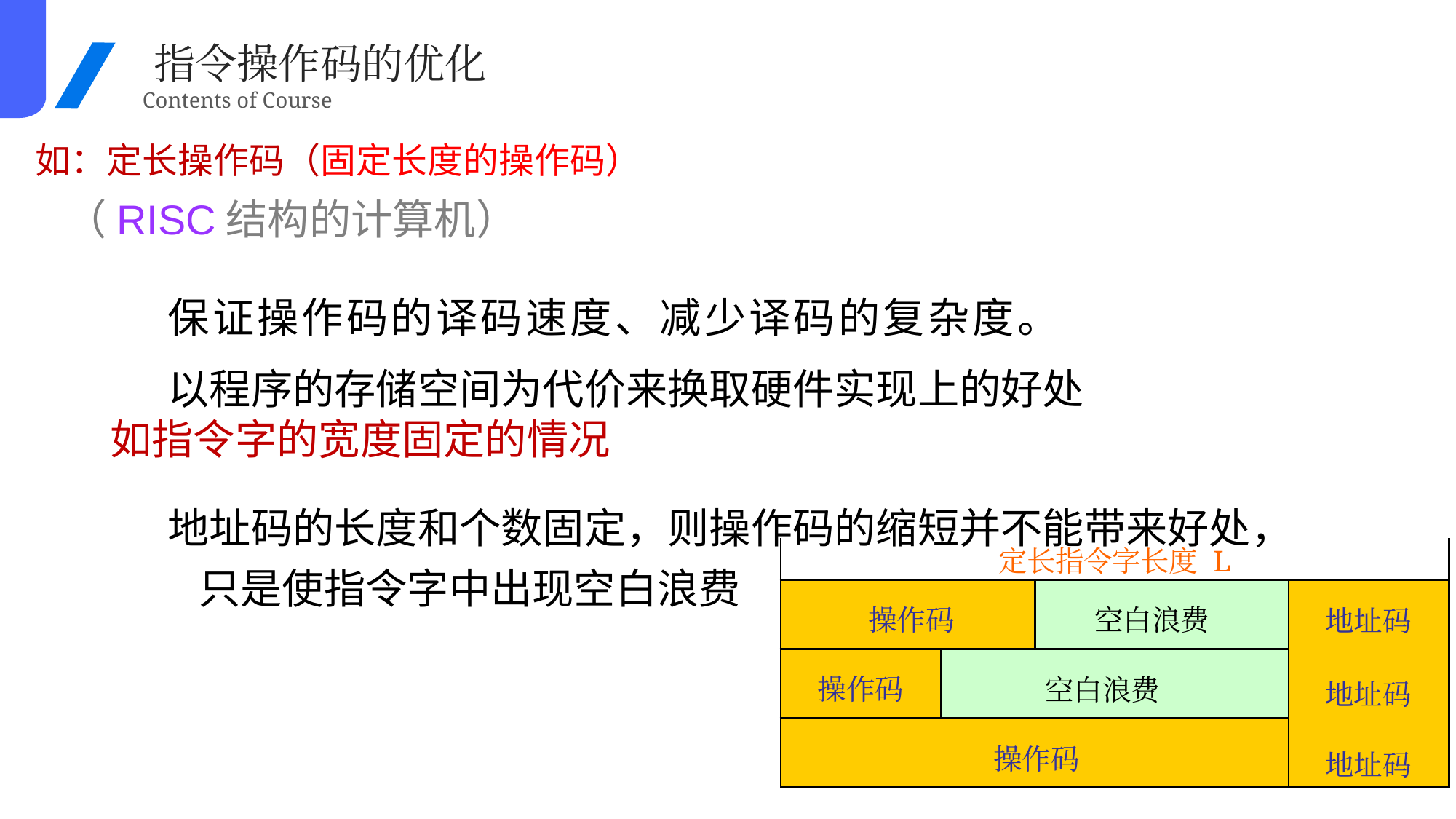

指令操作码的优化
Contents of Course

如：定长操作码（固定长度的操作码）
（RISC结构的计算机）

保证操作码的译码速度、减少译码的复杂度。 以程序的存储空间为代价来换取硬件实现上的好处
如指令字的宽度固定的情况

地址码的长度和个数固定，则操作码的缩短并不能带来好处， 只是使指令字中出现空白浪费
| 定长指令字长度 L |  |  |  |
| --- | --- | --- | --- |
| 操作码 |  | 空白浪费 | 地址码 地址码 地址码 |
| 操作码 | 空白浪费 |  |  |
| 操作码 |  |  |  |